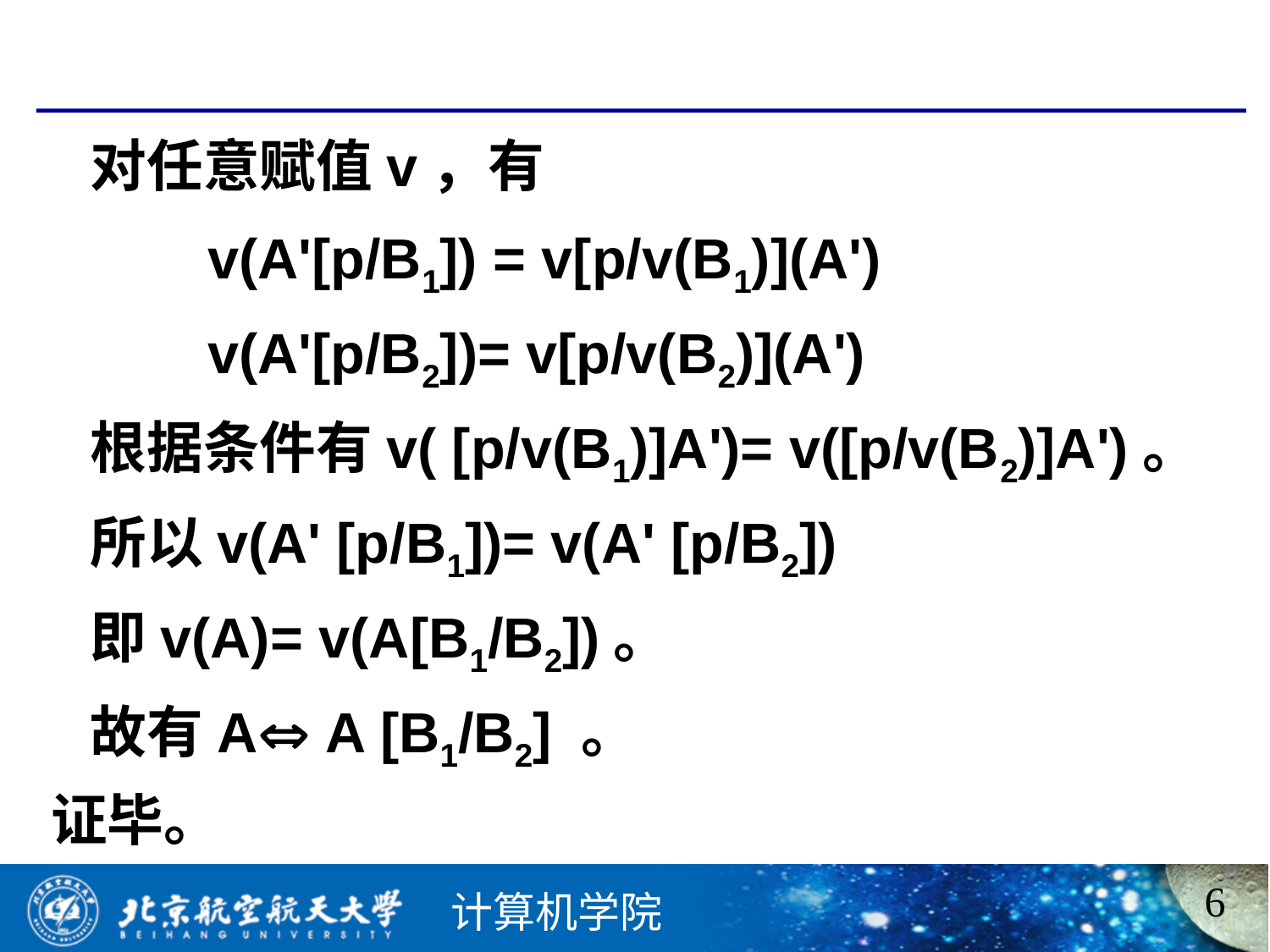

对任意赋值v，有
          v(A'[p/B1]) = v[p/v(B1)](A')
          v(A'[p/B2])= v[p/v(B2)](A')
  根据条件有v( [p/v(B1)]A')= v([p/v(B2)]A')。
  所以v(A' [p/B1])= v(A' [p/B2])
  即v(A)= v(A[B1/B2])。
  故有A⇔ A [B1/B2] 。
证毕。